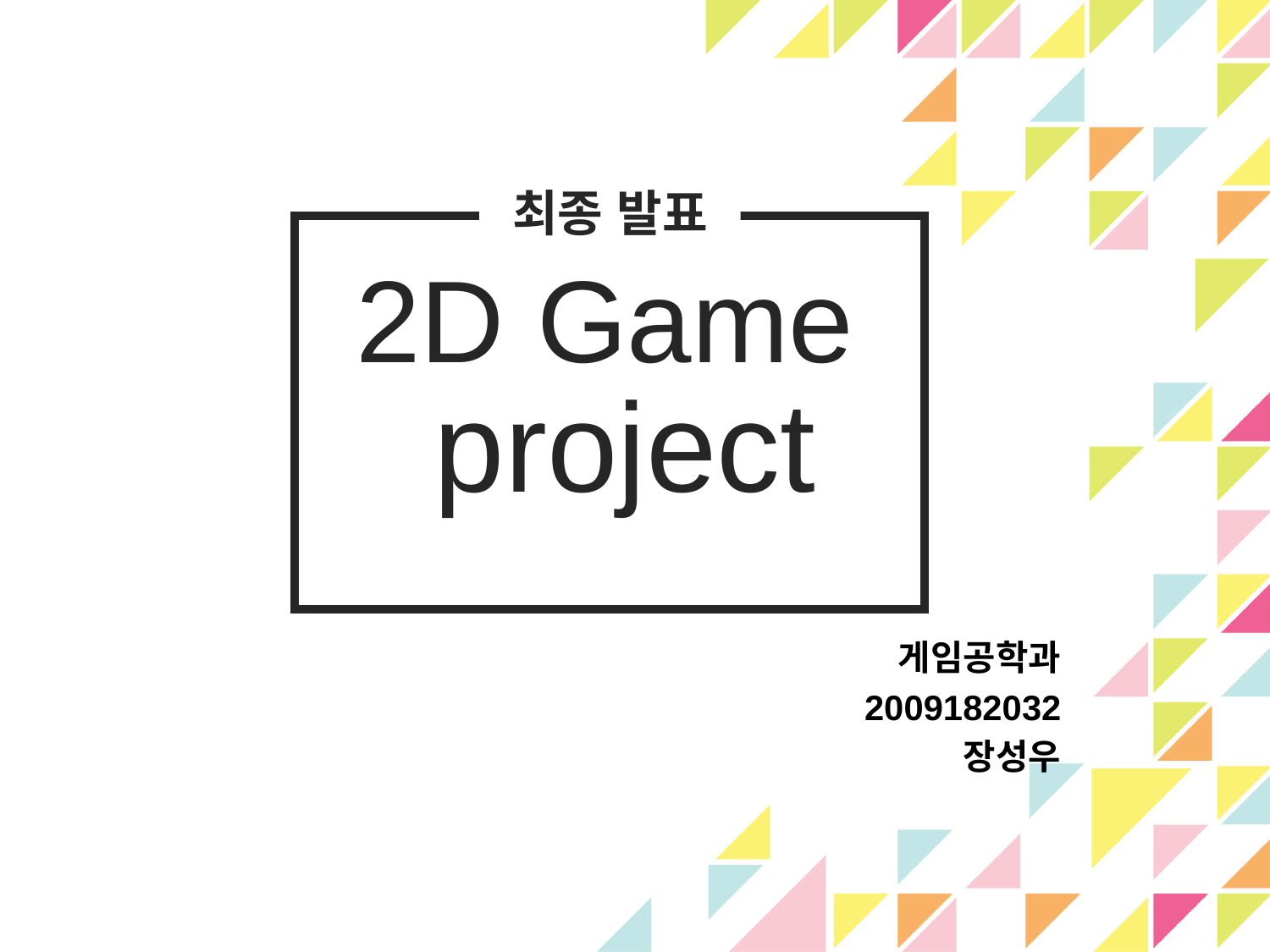

최종 발표

# 2D Game
project
게임공학과
2009182032
장성우